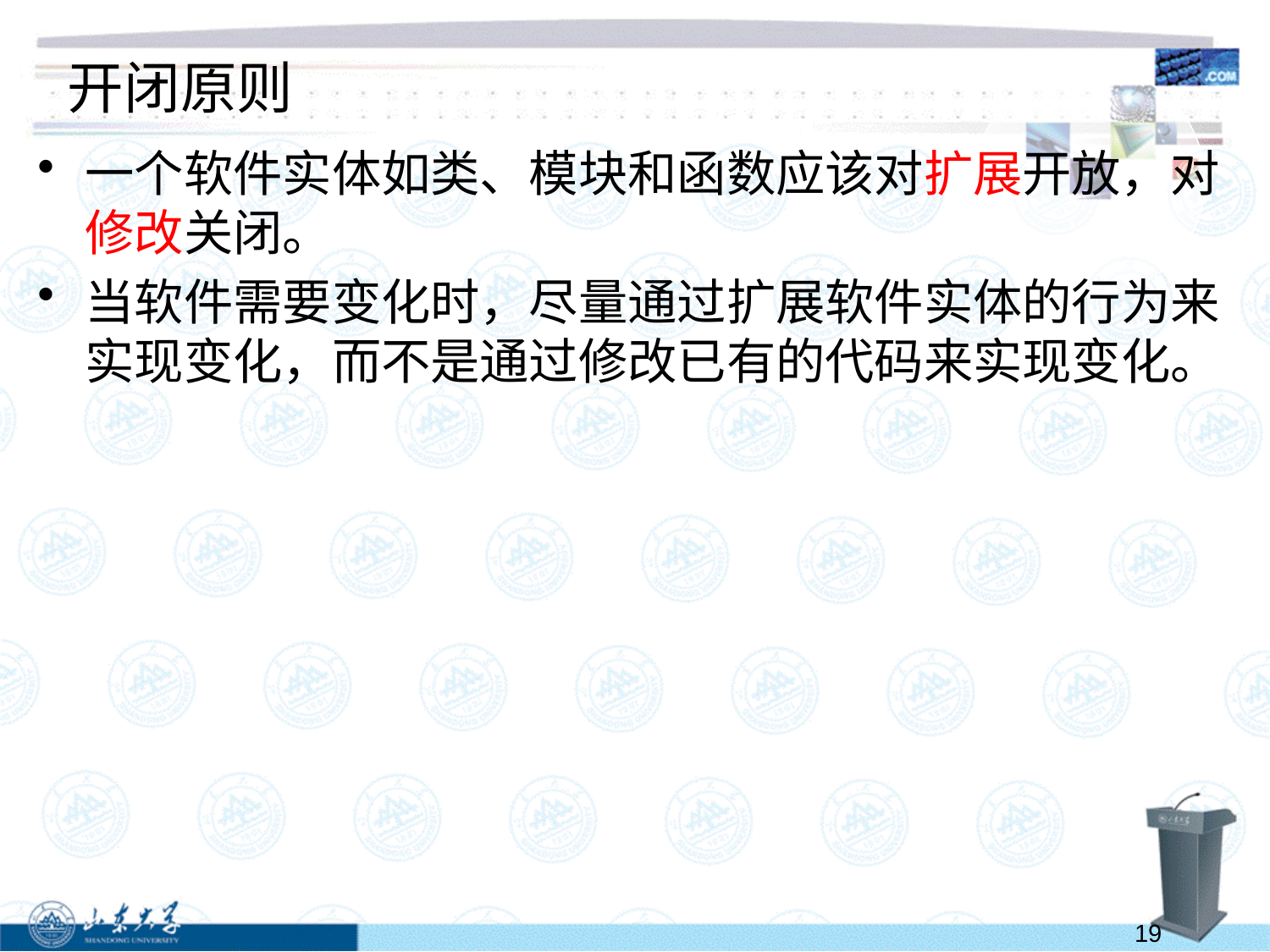

# 开闭原则
一个软件实体如类、模块和函数应该对扩展开放，对修改关闭。
当软件需要变化时，尽量通过扩展软件实体的行为来实现变化，而不是通过修改已有的代码来实现变化。

19